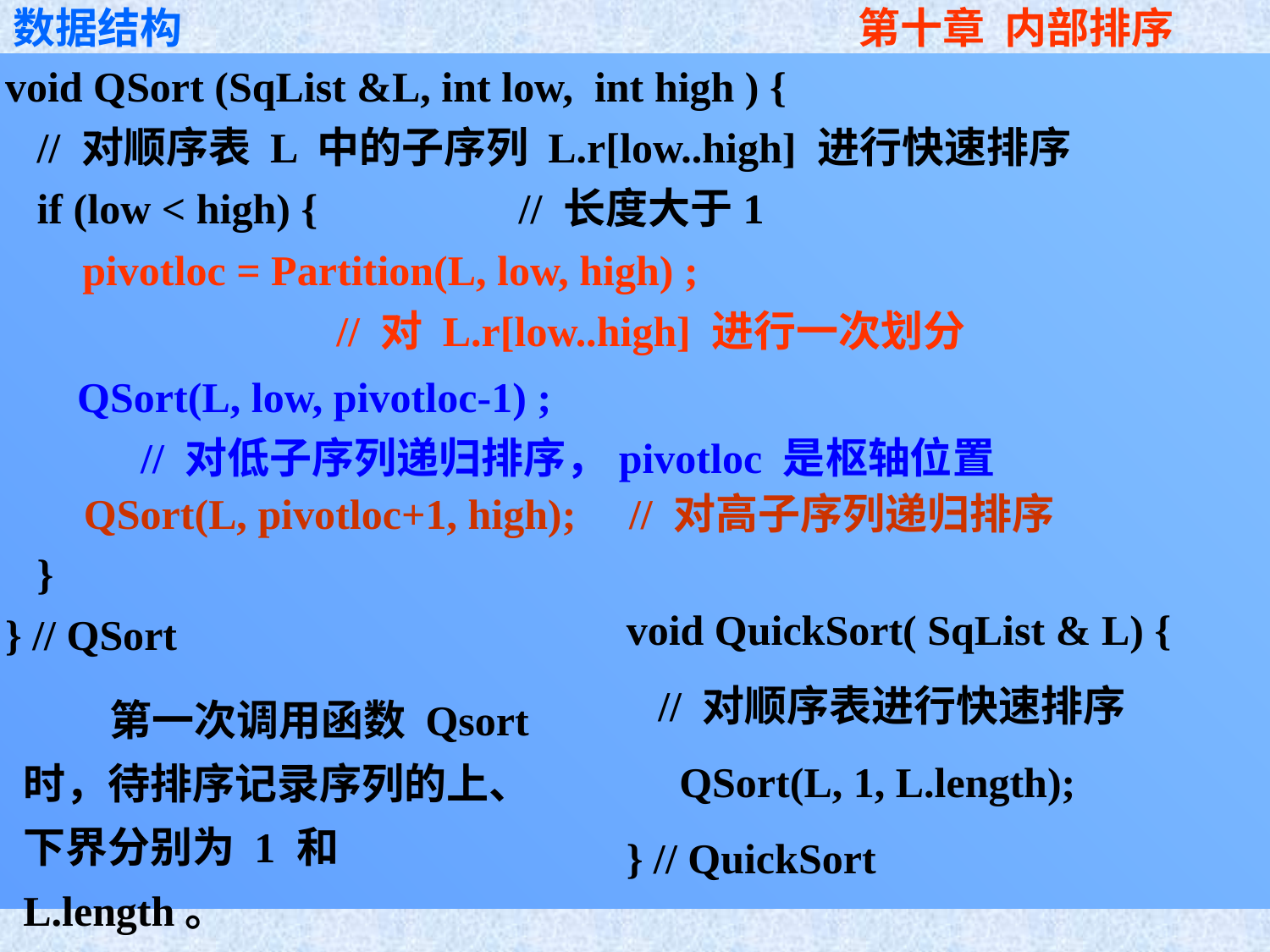

void QSort (SqList &L, int low,  int high ) {
   // 对顺序表 L 中的子序列 L.r[low..high] 进行快速排序
   if (low < high) {                   // 长度大于1

   }
} // QSort
pivotloc = Partition(L, low, high) ;
                        // 对 L.r[low..high] 进行一次划分
QSort(L, low, pivotloc-1) ;
      // 对低子序列递归排序，pivotloc 是枢轴位置
QSort(L, pivotloc+1, high);     // 对高子序列递归排序
void QuickSort( SqList & L) {
   // 对顺序表进行快速排序
     QSort(L, 1, L.length);
} // QuickSort
        第一次调用函数 Qsort
时，待排序记录序列的上、
下界分别为 1 和 L.length。